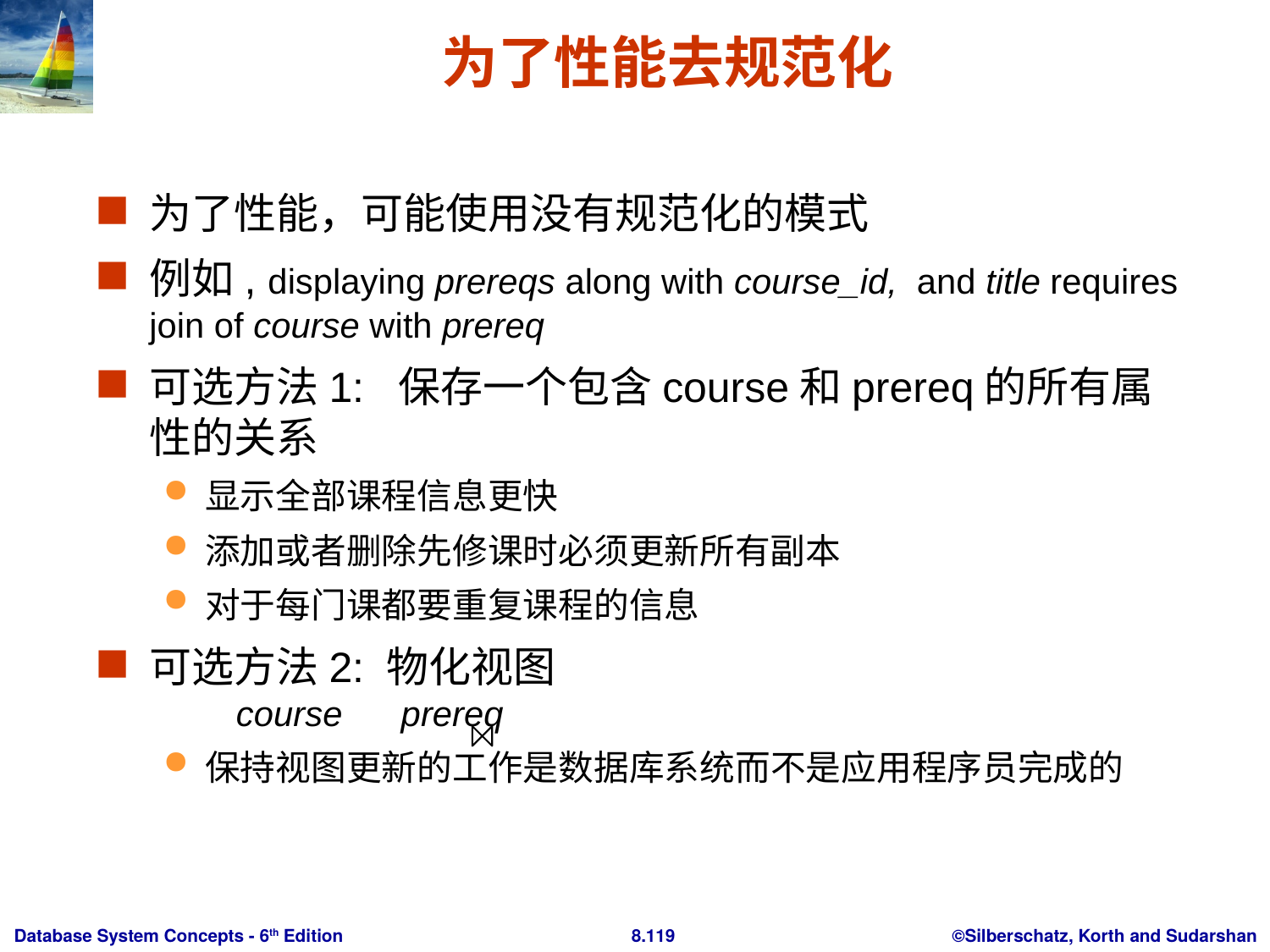

# 为了性能去规范化
为了性能，可能使用没有规范化的模式
例如, displaying prereqs along with course_id,  and title requires join of course with prereq
可选方法1:  保存一个包含course和prereq的所有属性的关系
显示全部课程信息更快
添加或者删除先修课时必须更新所有副本
对于每门课都要重复课程的信息
可选方法2: 物化视图
          course      prereq
保持视图更新的工作是数据库系统而不是应用程序员完成的